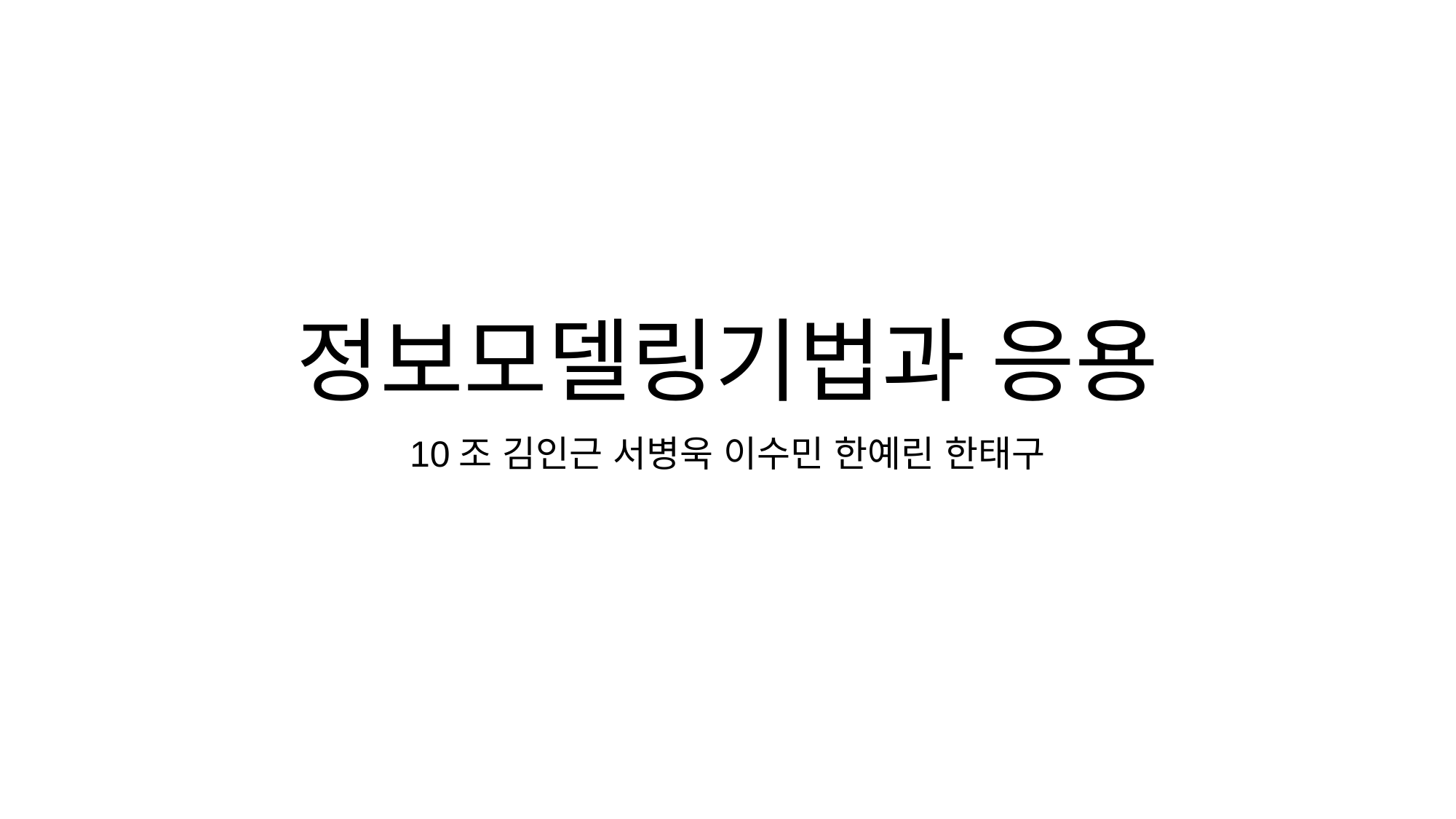

# 정보모델링기법과 응용
10조 김인근 서병욱 이수민 한예린 한태구